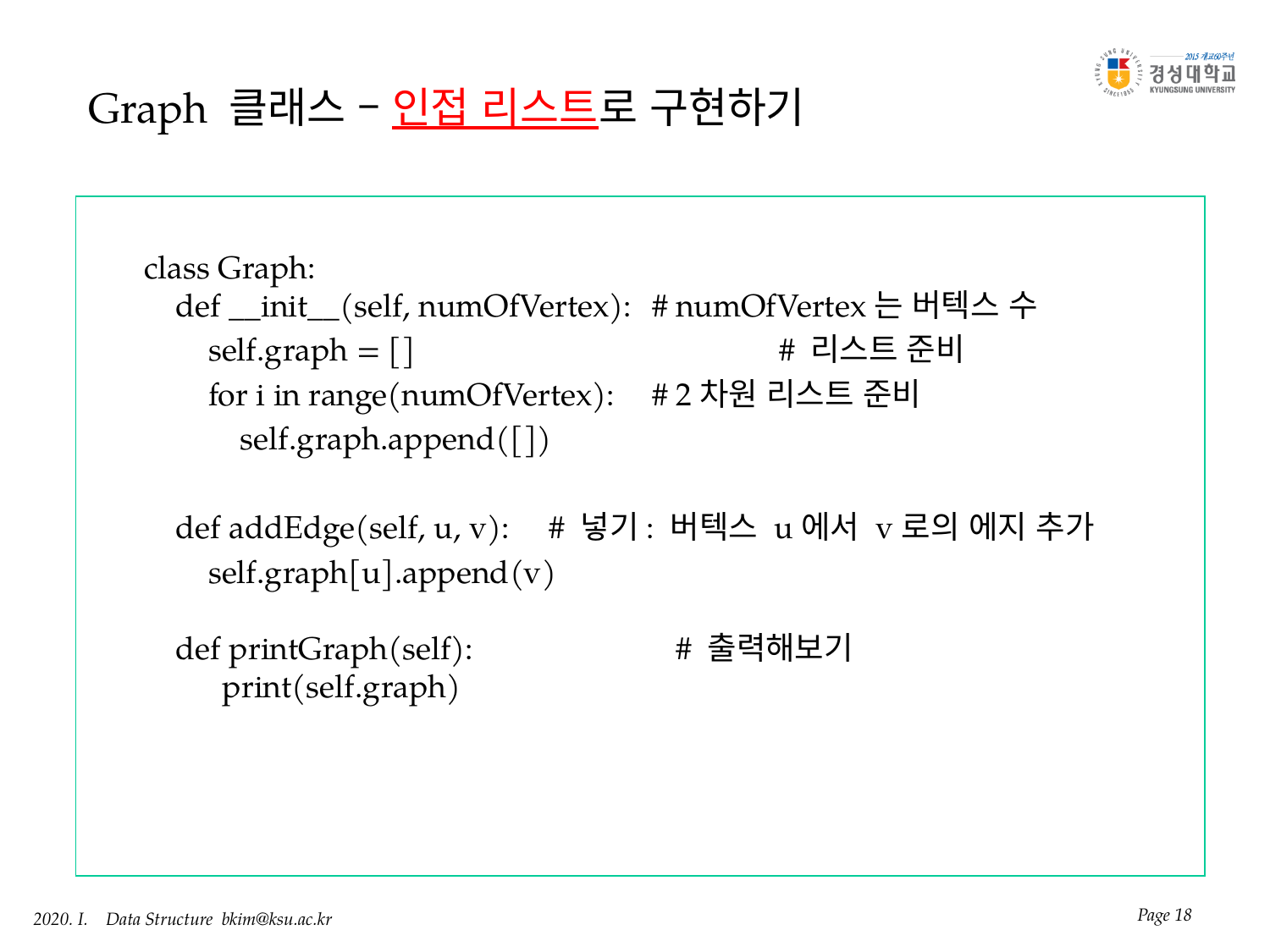

# Graph 클래스 – 인접 리스트로 구현하기

class Graph:
    def __init__(self, numOfVertex):	# numOfVertex는 버텍스 수
        self.graph = []			# 리스트 준비
        for i in range(numOfVertex):	# 2차원 리스트 준비
            self.graph.append([])

    def addEdge(self, u, v):	   # 넣기: 버텍스 u에서 v로의 에지 추가
        self.graph[u].append(v)
    def printGraph(self):		   # 출력해보기
        print(self.graph)
Page 18